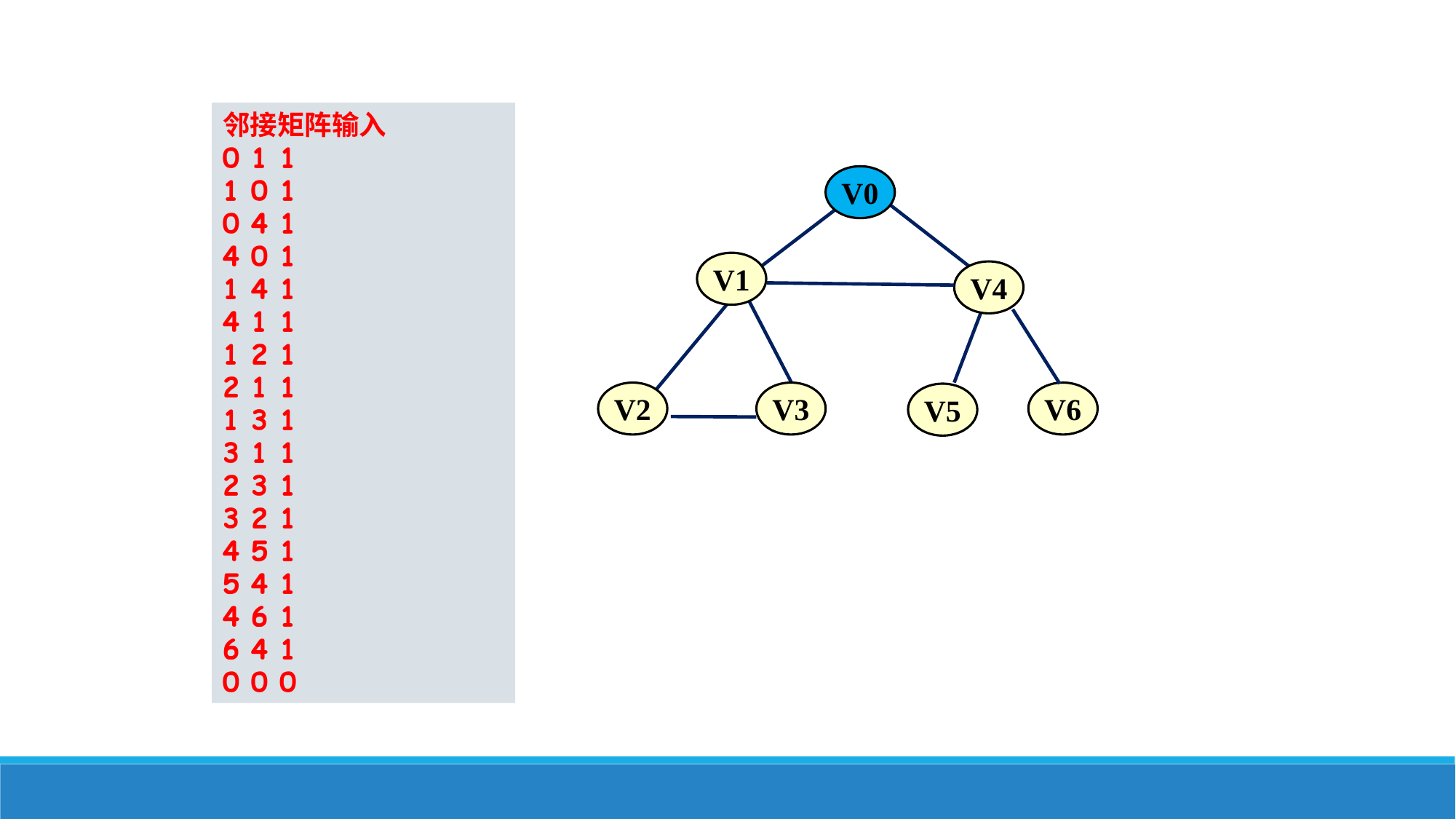

邻接矩阵输入
0 1 1
1 0 1
0 4 1
4 0 1
1 4 1
4 1 1
1 2 1
2 1 1
1 3 1
3 1 1
2 3 1
3 2 1
4 5 1
5 4 1
4 6 1
6 4 1
0 0 0
V0

V1
V4

V2
V3
V6
V5